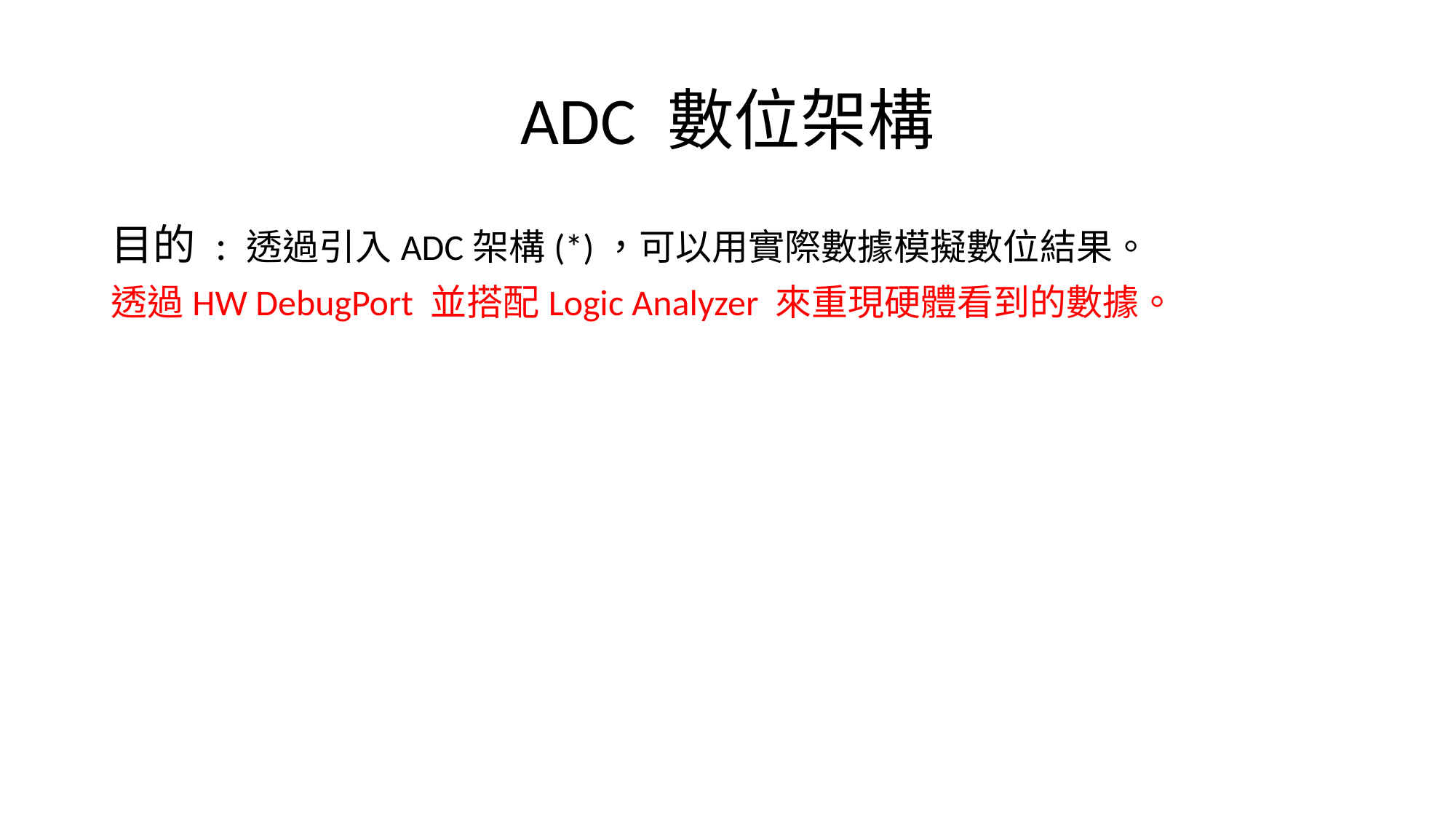

# ADC 數位架構
目的 : 透過引入ADC架構(*)，可以用實際數據模擬數位結果。
透過HW DebugPort 並搭配Logic Analyzer 來重現硬體看到的數據。